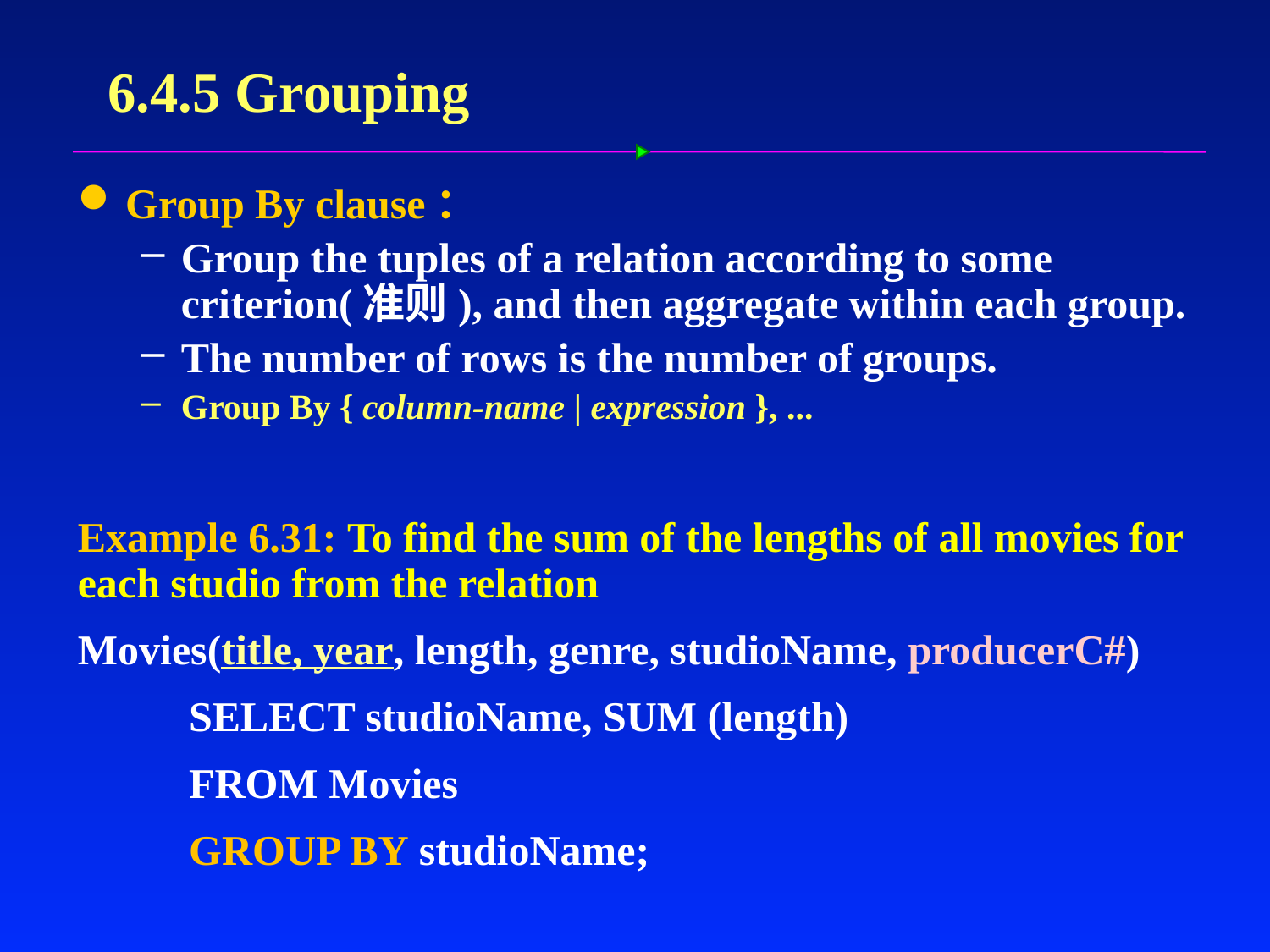

# 6.4.5 Grouping

Group By clause：
Group the tuples of a relation according to some criterion(准则), and then aggregate within each group.
The number of rows is the number of groups.
Group By { column-name | expression }, ...

Example 6.31: To find the sum of the lengths of all movies for each studio from the relation
Movies(title, year, length, genre, studioName, producerC#)
SELECT studioName, SUM (length)
FROM Movies
GROUP BY studioName;